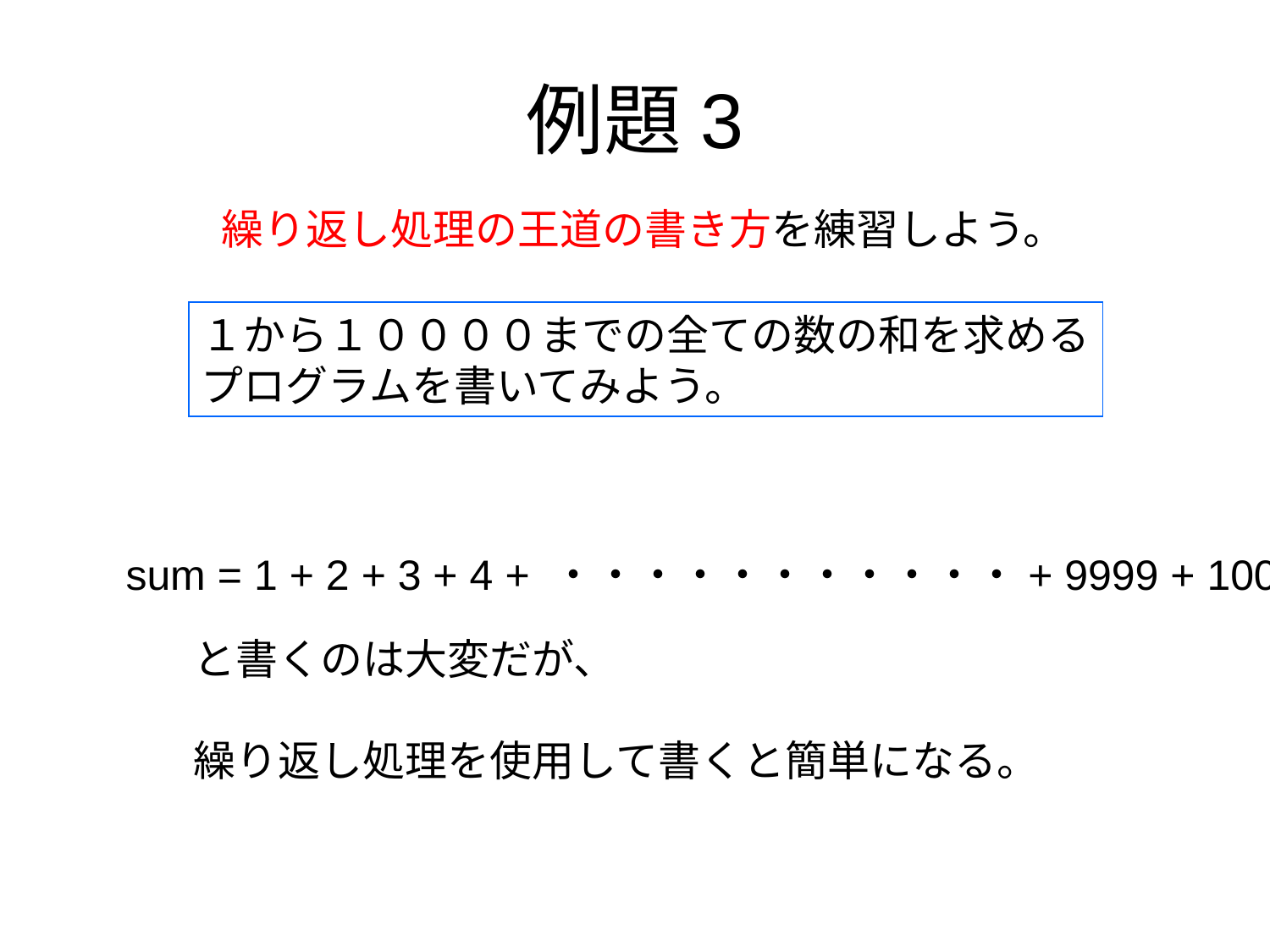

# 例題3
繰り返し処理の王道の書き方を練習しよう。
１から１００００までの全ての数の和を求める
プログラムを書いてみよう。
sum = 1 + 2 + 3 + 4 + ・・・・・・・・・・・+ 9999 + 10000
と書くのは大変だが、

繰り返し処理を使用して書くと簡単になる。